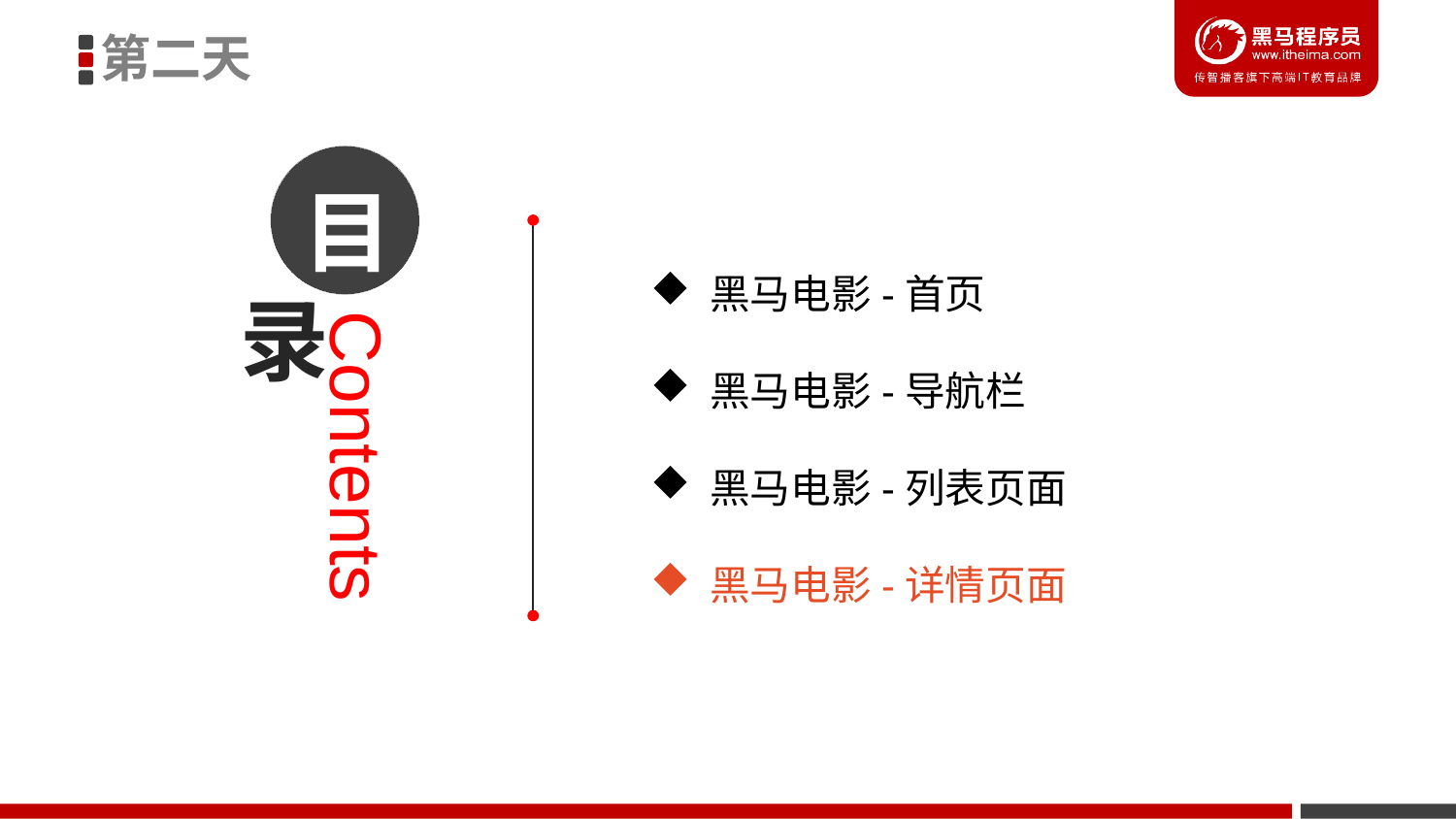

第二天
目
 黑马电影-首页
 黑马电影-导航栏
 黑马电影-列表页面
 黑马电影-详情页面

录
Contents